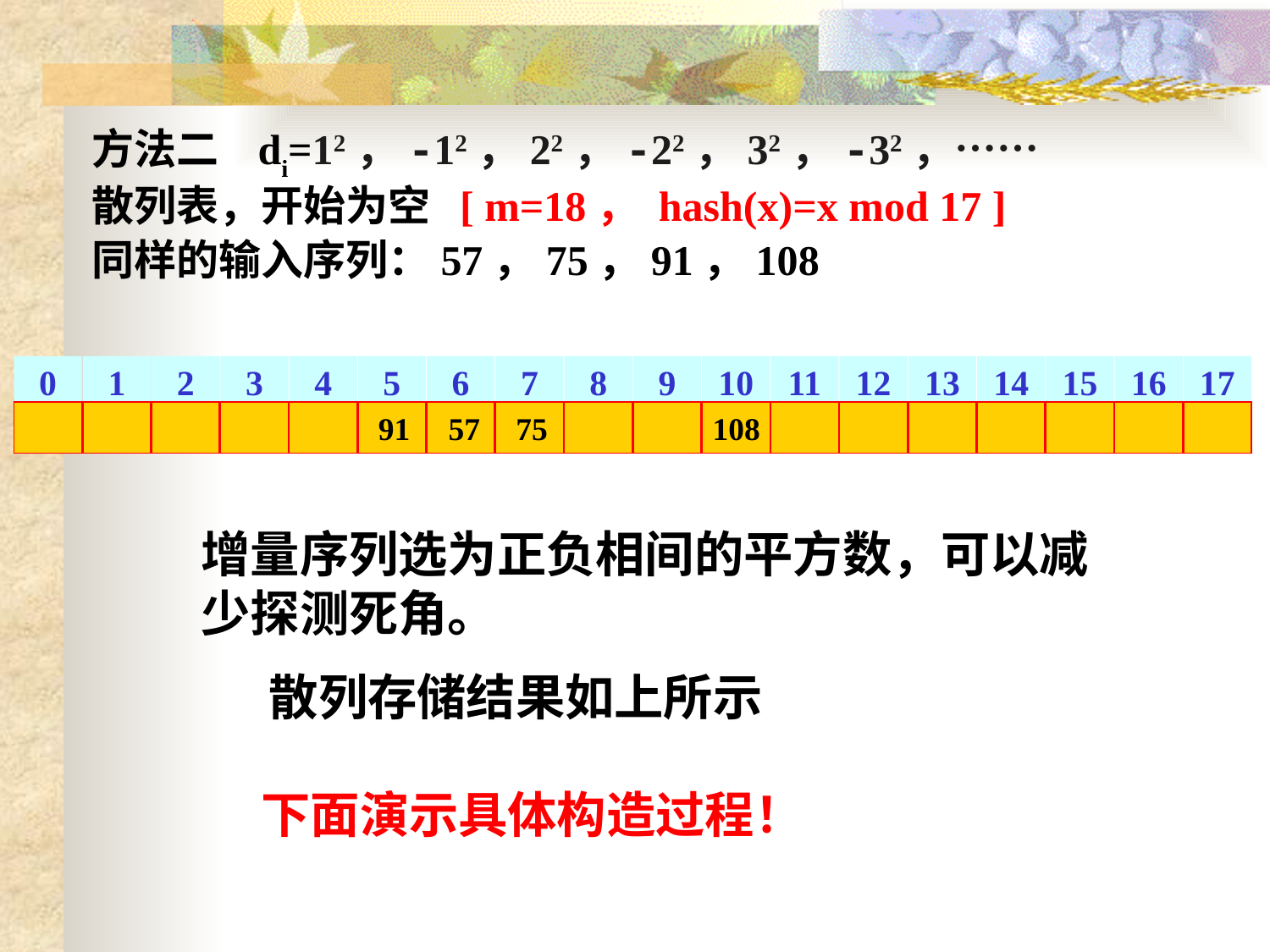

方法二   di=12，-12，22，-22，32，-32，……
散列表，开始为空  [ m=18， hash(x)=x mod 17 ]
同样的输入序列：57，75，91，108
0

1

2

3

4

5

6

7

8

9

10

11

12

13

14

15

16

17

91
57
75
108
增量序列选为正负相间的平方数，可以减少探测死角。
     散列存储结果如上所示
下面演示具体构造过程！